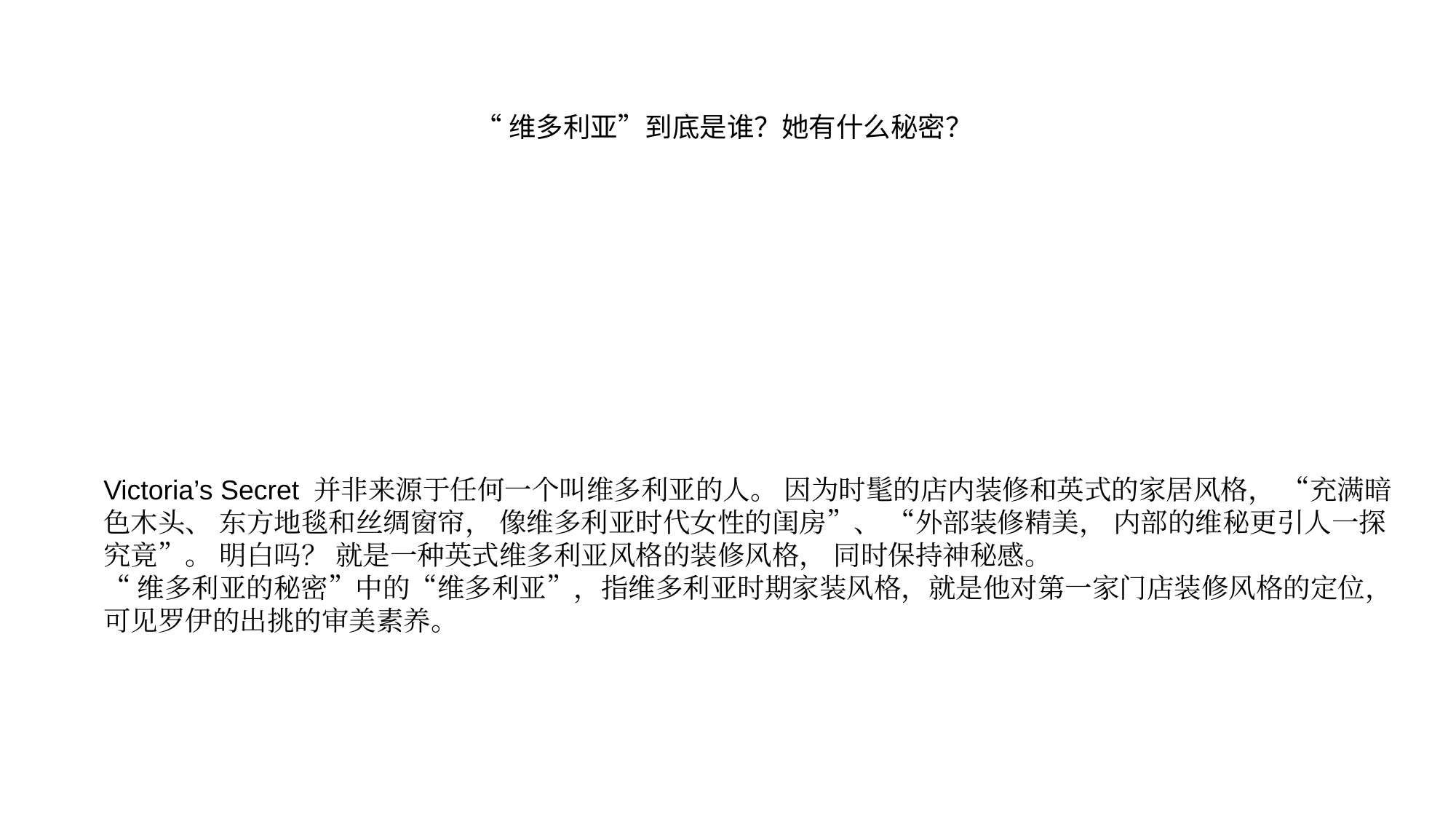

“维多利亚”到底是谁？她有什么秘密？
Victoria’s Secret 并非来源于任何一个叫维多利亚的人。 因为时髦的店内装修和英式的家居风格， “充满暗色木头、 东方地毯和丝绸窗帘， 像维多利亚时代女性的闺房”、 “外部装修精美， 内部的维秘更引人一探究竟”。 明白吗？ 就是一种英式维多利亚风格的装修风格， 同时保持神秘感。
“维多利亚的秘密”中的“维多利亚”，指维多利亚时期家装风格，就是他对第一家门店装修风格的定位，可见罗伊的出挑的审美素养。